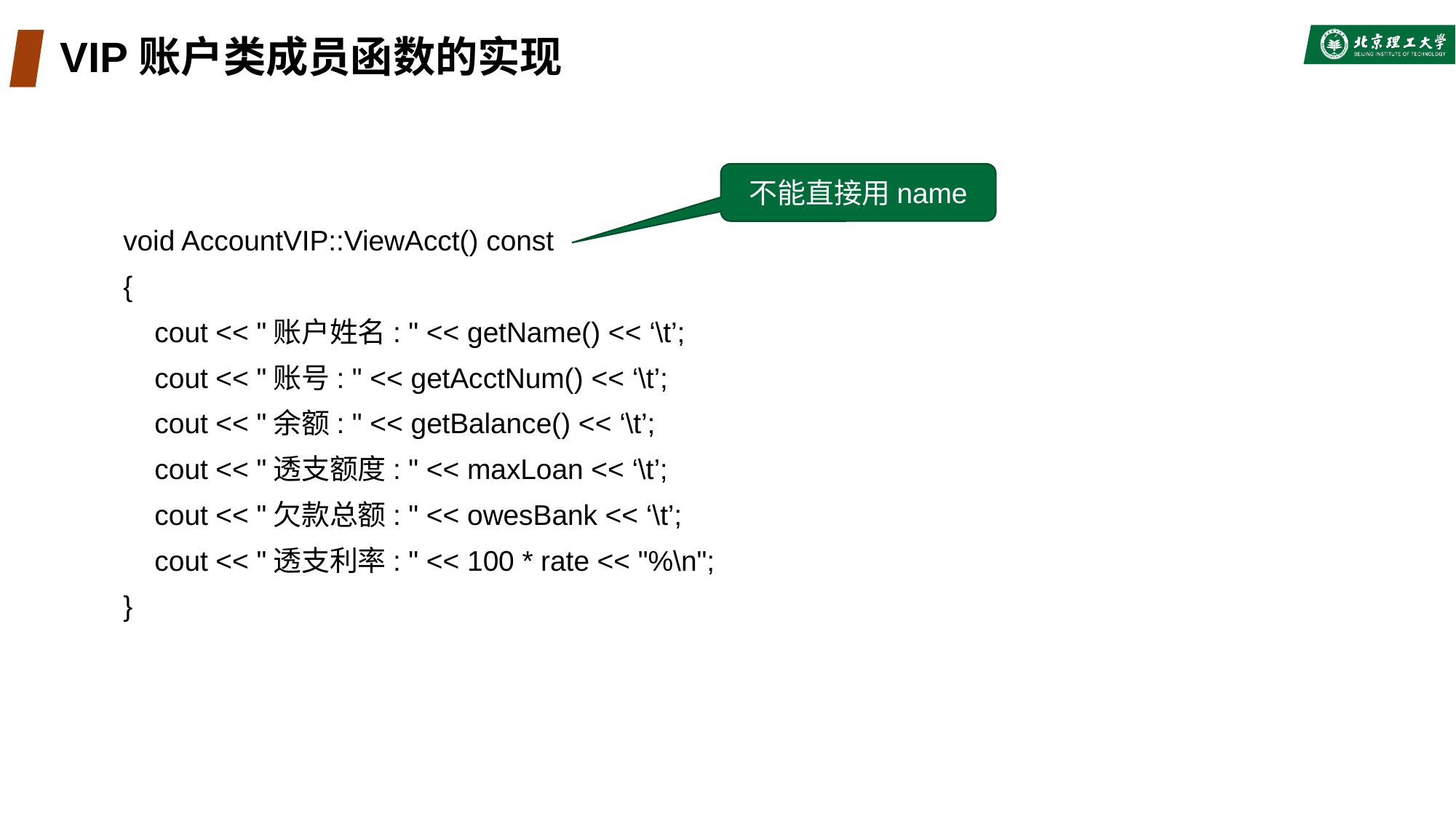

# VIP账户类成员函数的实现
不能直接用name
void AccountVIP::ViewAcct() const
{
    cout << "账户姓名: " << getName() << ‘\t’;
    cout << "账号: " << getAcctNum() << ‘\t’;
    cout << "余额: " << getBalance() << ‘\t’;
    cout << "透支额度: " << maxLoan << ‘\t’;
    cout << "欠款总额: " << owesBank << ‘\t’;
    cout << "透支利率: " << 100 * rate << "%\n";
}